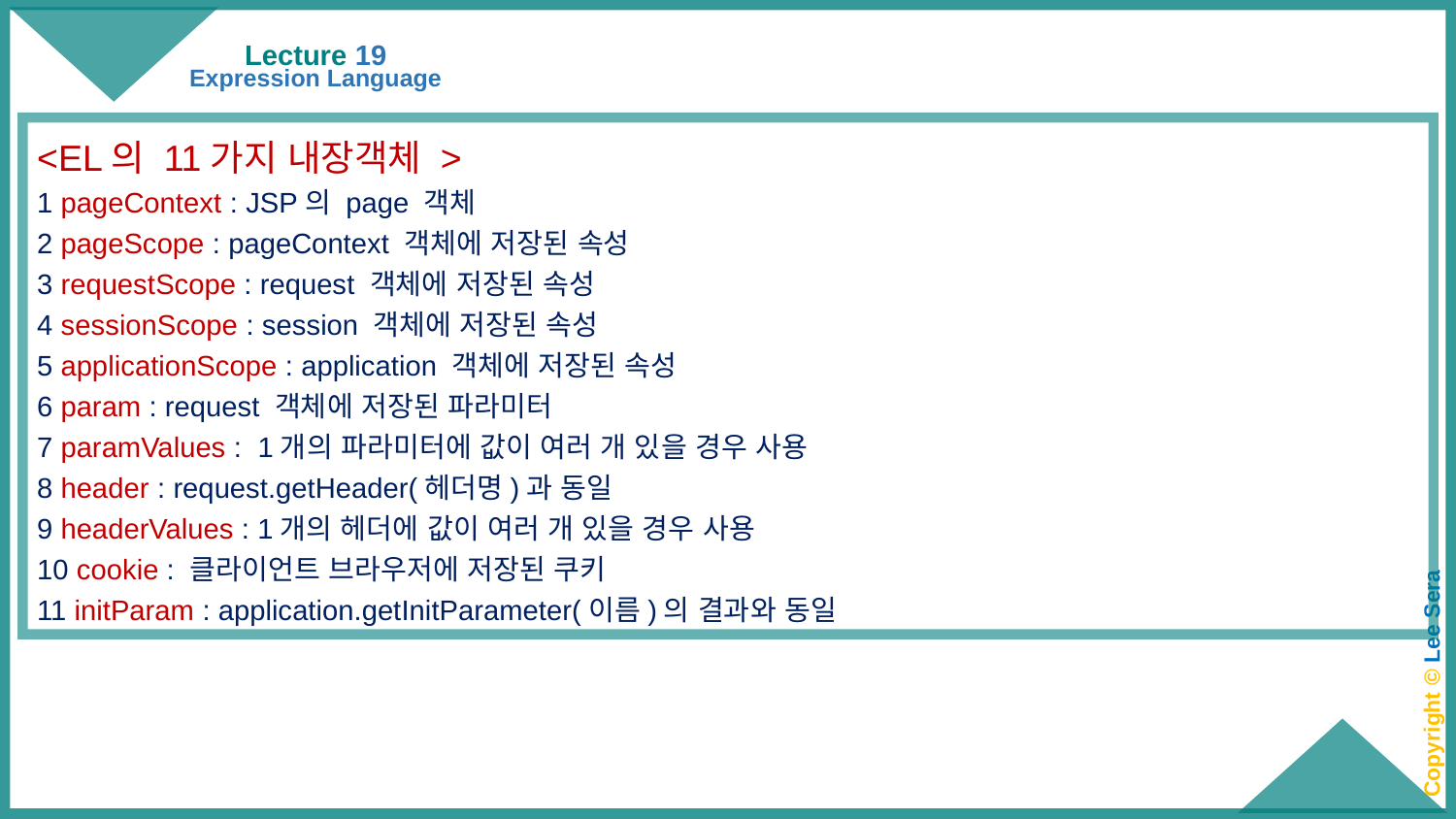

# Lecture 19
Expression Language
<EL의 11가지 내장객체 >
1 pageContext : JSP의 page 객체
2 pageScope : pageContext 객체에 저장된 속성
3 requestScope : request 객체에 저장된 속성
4 sessionScope : session 객체에 저장된 속성
5 applicationScope : application 객체에 저장된 속성
6 param : request 객체에 저장된 파라미터
7 paramValues :  1개의 파라미터에 값이 여러 개 있을 경우 사용
8 header : request.getHeader(헤더명)과 동일
9 headerValues : 1개의 헤더에 값이 여러 개 있을 경우 사용
10 cookie : 클라이언트 브라우저에 저장된 쿠키
11 initParam : application.getInitParameter(이름)의 결과와 동일
Copyright © Lee Sera